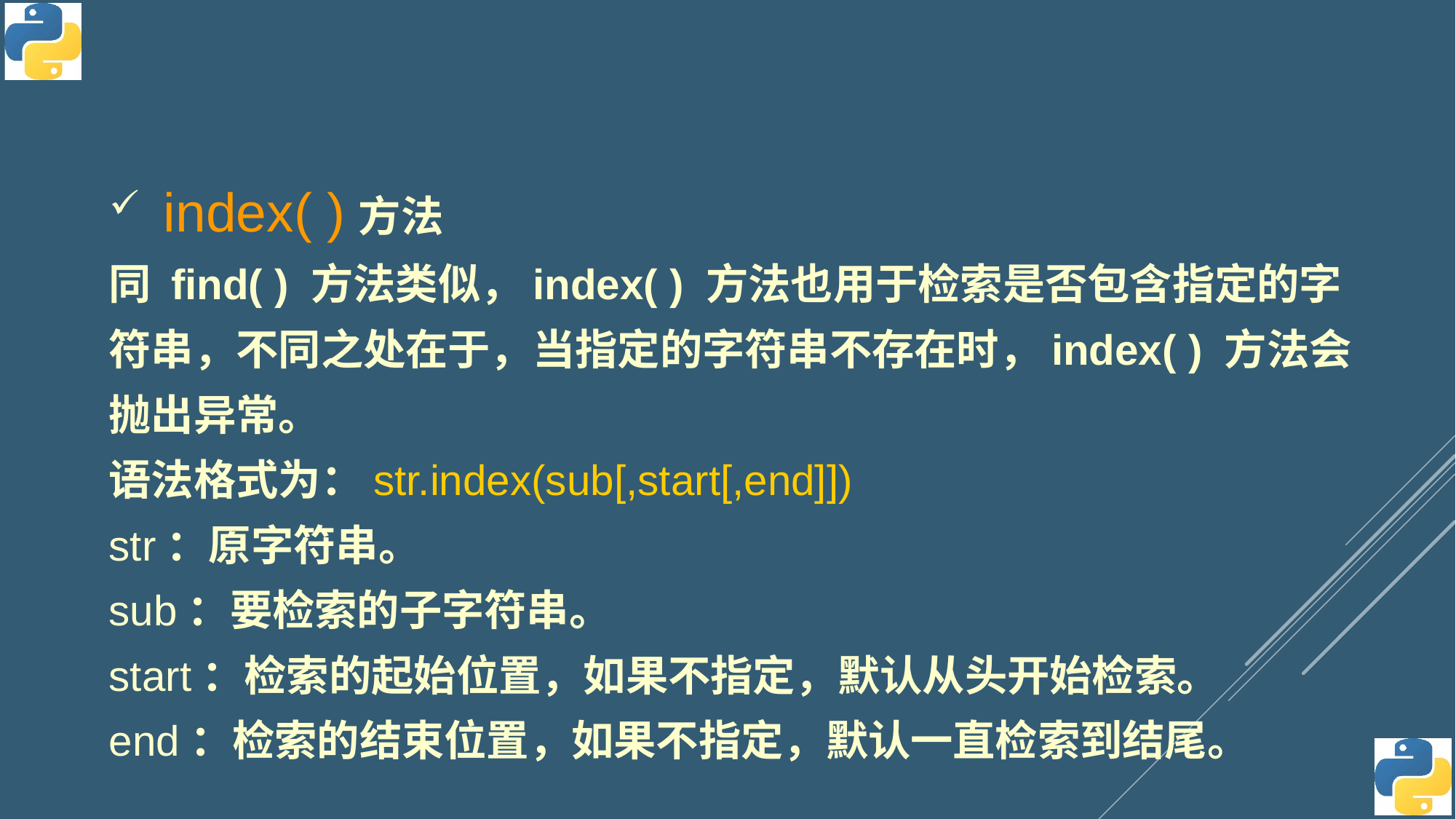

index( )方法
同 find( ) 方法类似，index( ) 方法也用于检索是否包含指定的字符串，不同之处在于，当指定的字符串不存在时，index( ) 方法会抛出异常。
语法格式为：str.index(sub[,start[,end]])
str：原字符串。
sub：要检索的子字符串。
start：检索的起始位置，如果不指定，默认从头开始检索。
end：检索的结束位置，如果不指定，默认一直检索到结尾。